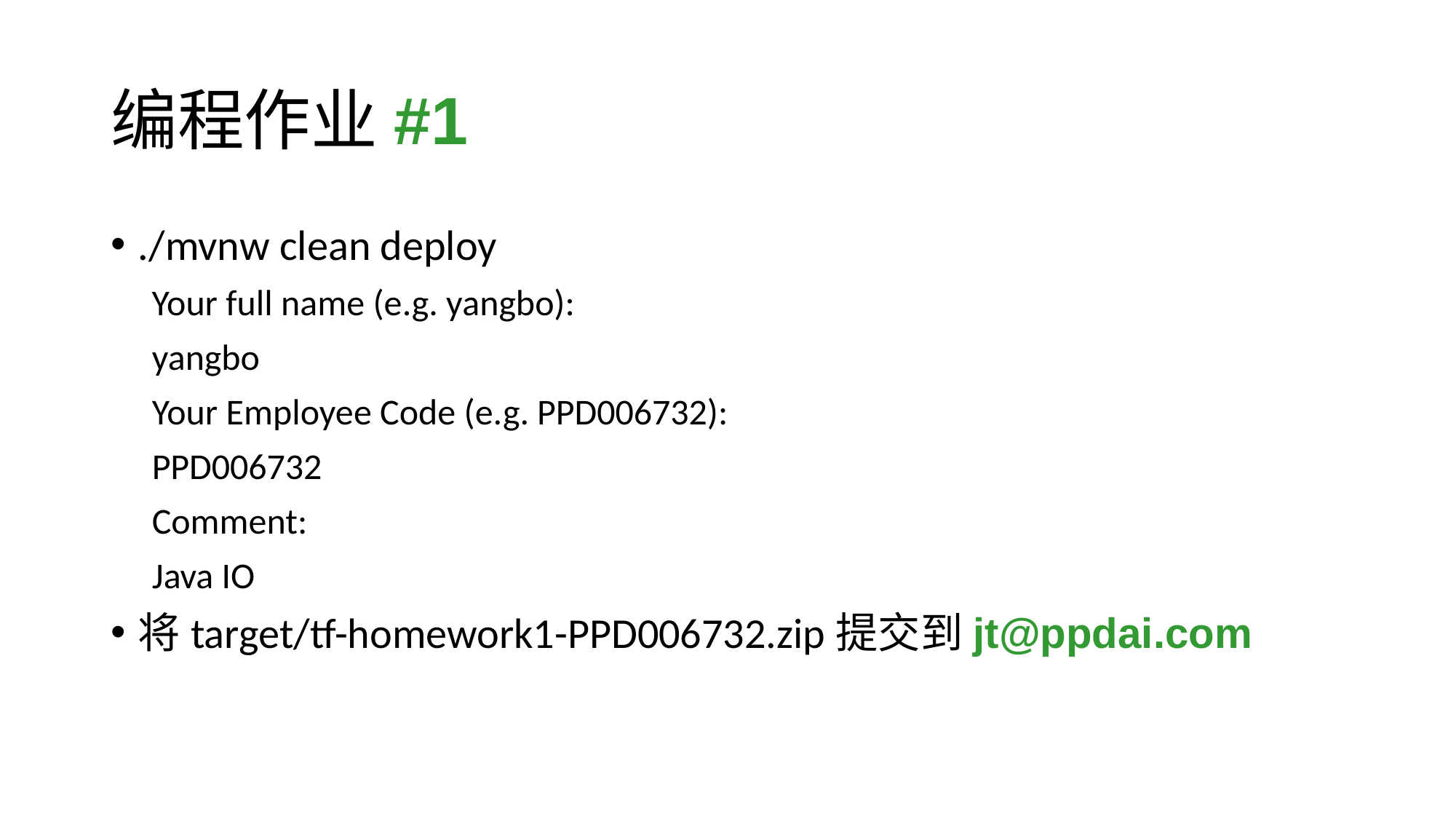

# 编程作业#1
./mvnw clean deploy
    Your full name (e.g. yangbo):
     yangbo
     Your Employee Code (e.g. PPD006732):
     PPD006732
     Comment:
     Java IO
将target/tf-homework1-PPD006732.zip提交到jt@ppdai.com